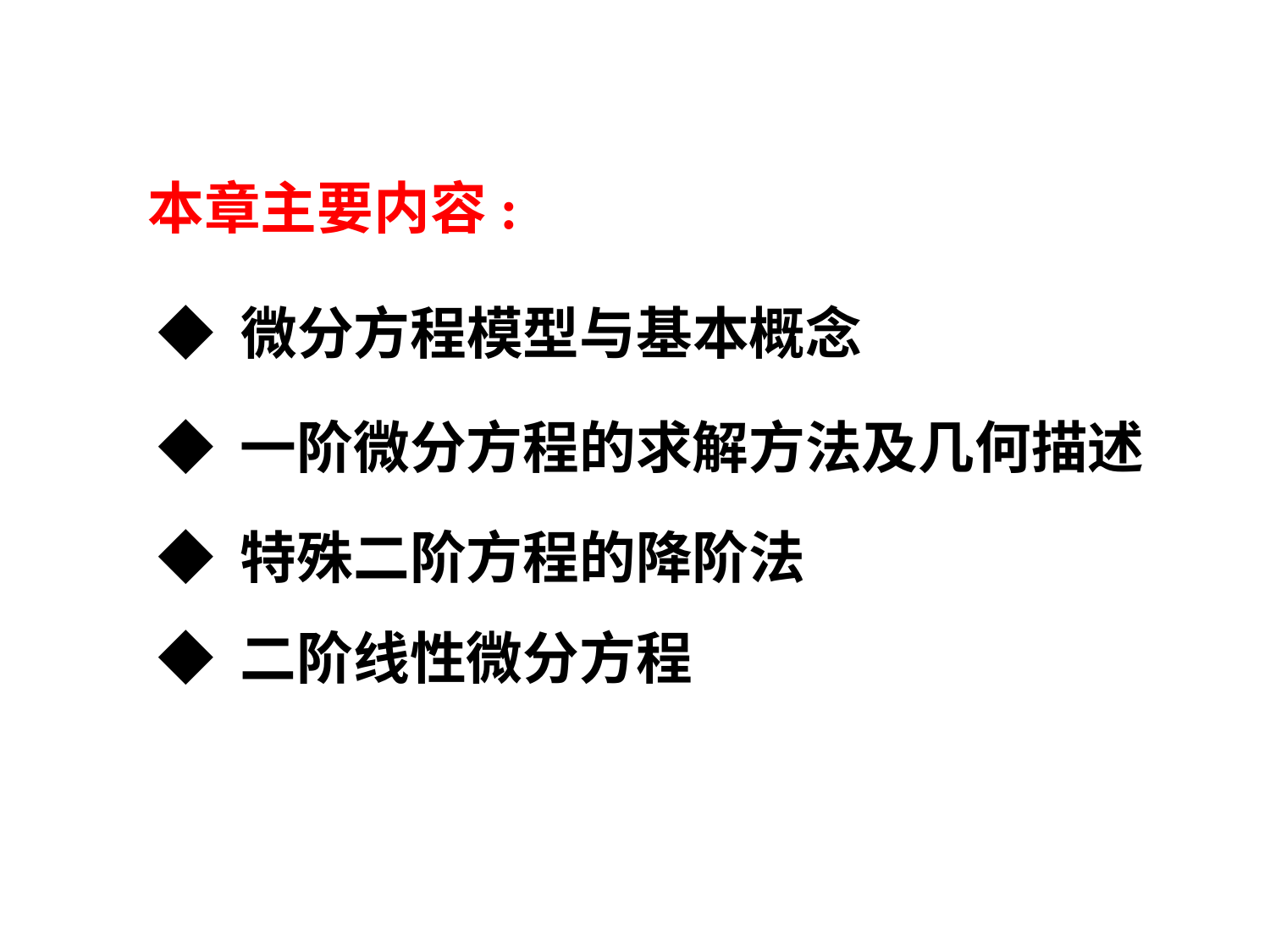

本章主要内容:
◆ 微分方程模型与基本概念
◆ 一阶微分方程的求解方法及几何描述
◆ 特殊二阶方程的降阶法
◆ 二阶线性微分方程